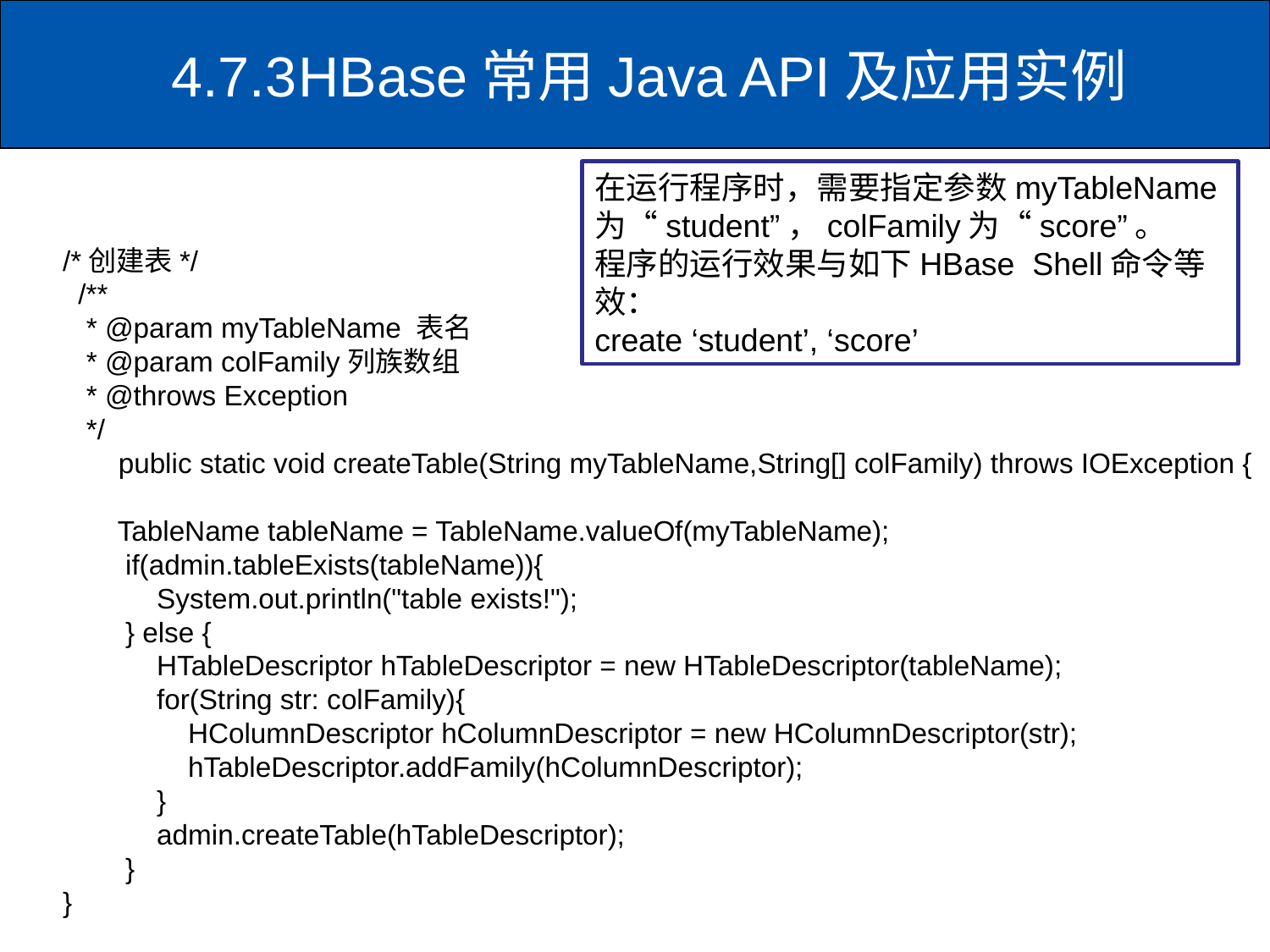

# 4.7.3	HBase常用Java API及应用实例
在运行程序时，需要指定参数myTableName为“student”，colFamily为“score”。
程序的运行效果与如下HBase  Shell命令等效：
create ‘student’, ‘score’
/*创建表*/
  /**
   * @param myTableName 表名
   * @param colFamily列族数组
   * @throws Exception
   */
	public static void createTable(String myTableName,String[] colFamily) throws IOException {

       TableName tableName = TableName.valueOf(myTableName);
        if(admin.tableExists(tableName)){
            System.out.println("table exists!");
        } else {
            HTableDescriptor hTableDescriptor = new HTableDescriptor(tableName);
            for(String str: colFamily){
                HColumnDescriptor hColumnDescriptor = new HColumnDescriptor(str);
                hTableDescriptor.addFamily(hColumnDescriptor);
            }
            admin.createTable(hTableDescriptor);
        }
}